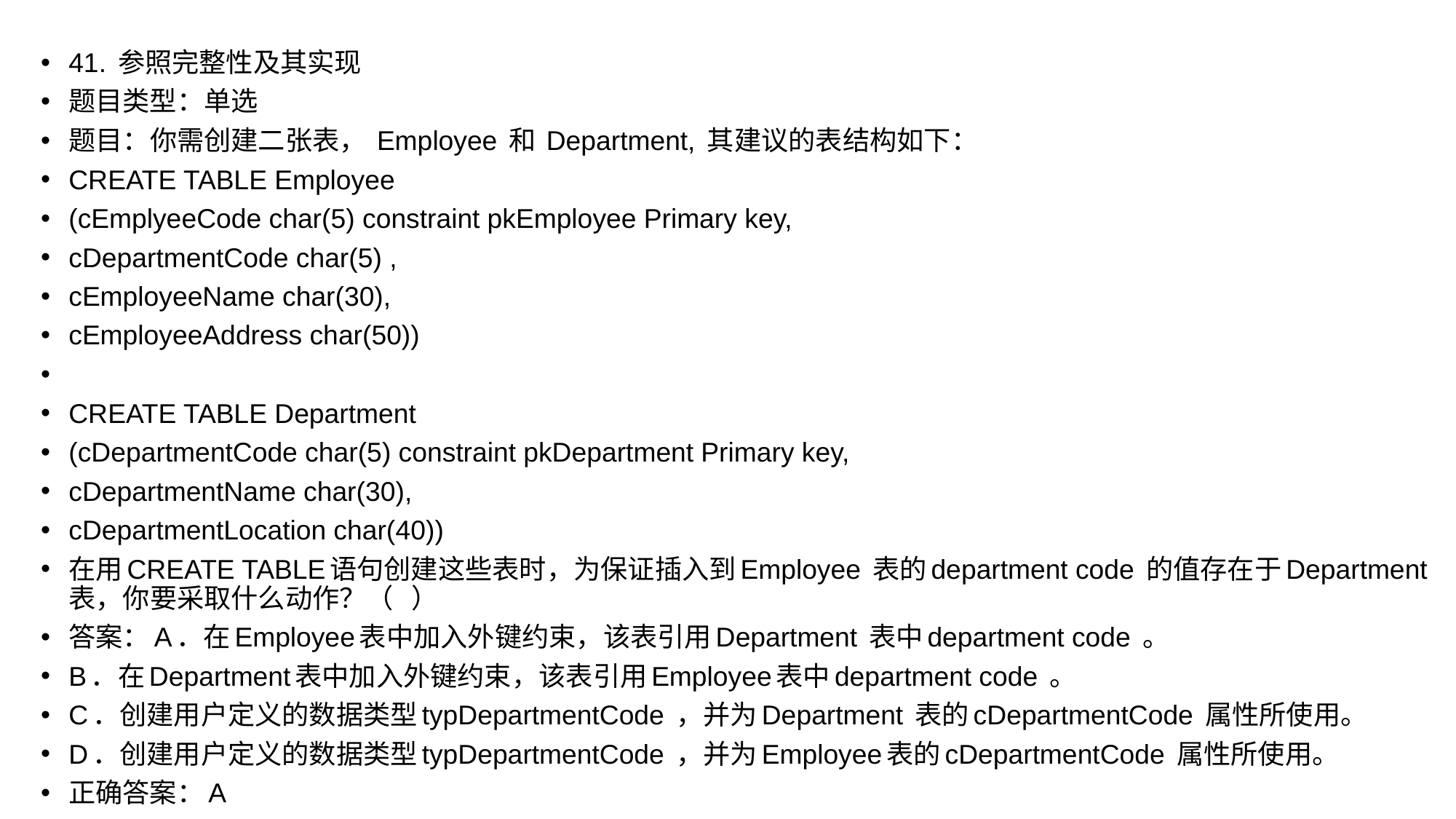

41. 参照完整性及其实现
题目类型：单选
题目：你需创建二张表， Employee 和 Department, 其建议的表结构如下：
CREATE TABLE Employee
(cEmplyeeCode char(5) constraint pkEmployee Primary key,
cDepartmentCode char(5) ,
cEmployeeName char(30),
cEmployeeAddress char(50))

CREATE TABLE Department
(cDepartmentCode char(5) constraint pkDepartment Primary key,
cDepartmentName char(30),
cDepartmentLocation char(40))
在用CREATE TABLE语句创建这些表时，为保证插入到Employee 表的department code 的值存在于Department 表，你要采取什么动作？（   ）
答案：A．在Employee表中加入外键约束，该表引用Department 表中department code 。
B．在Department表中加入外键约束，该表引用Employee表中department code 。
C．创建用户定义的数据类型typDepartmentCode ，并为Department 表的cDepartmentCode 属性所使用。
D．创建用户定义的数据类型typDepartmentCode ，并为Employee表的cDepartmentCode 属性所使用。
正确答案：A

#